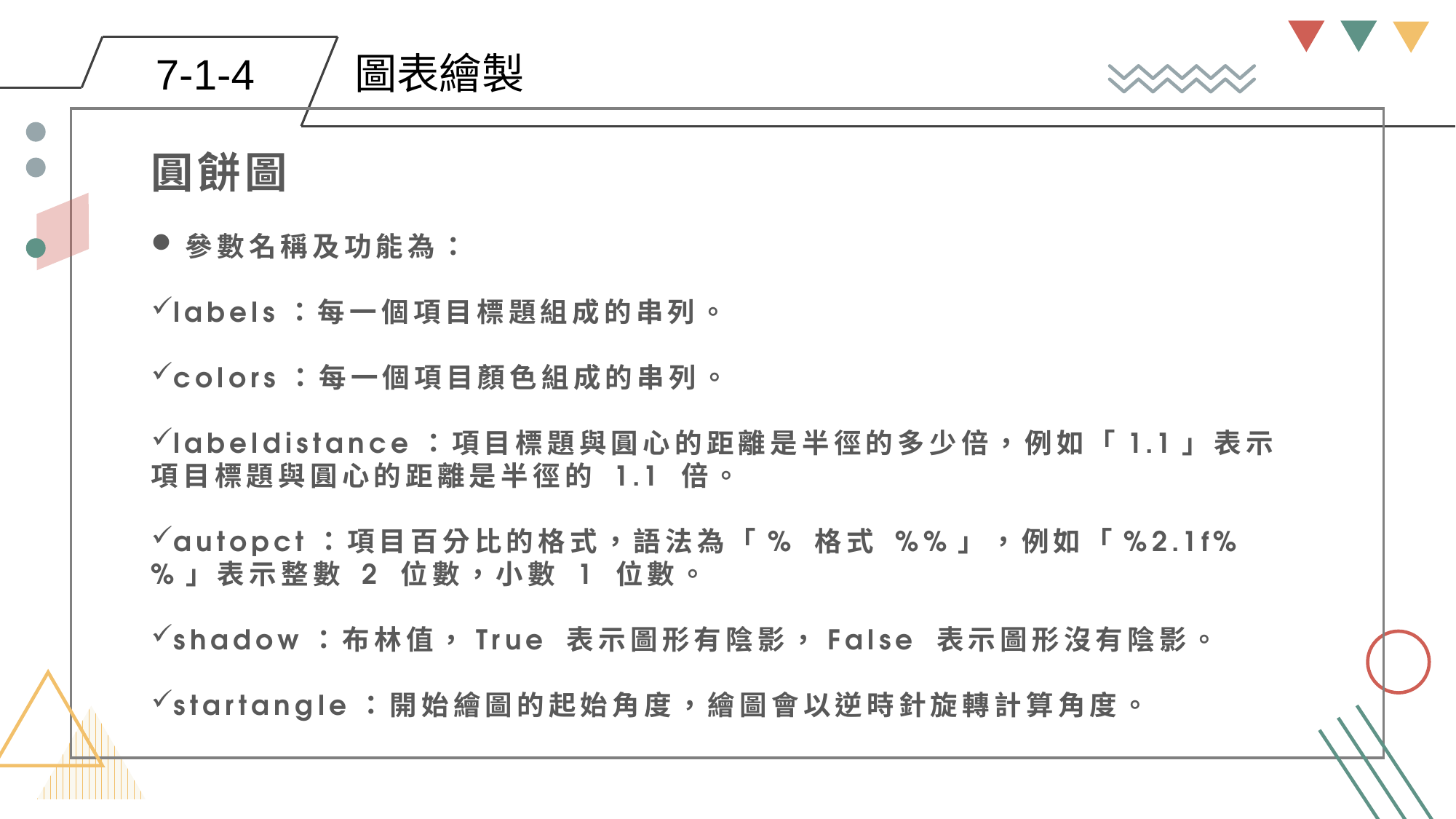

圖表繪製
7-1-4

圓餅圖

參數名稱及功能為：

labels：每一個項目標題組成的串列。

colors：每一個項目顏色組成的串列。

labeldistance：項目標題與圓心的距離是半徑的多少倍，例如「1.1」表示項目標題與圓心的距離是半徑的 1.1 倍。

autopct：項目百分比的格式，語法為「% 格式 %%」，例如「%2.1f%%」表示整數 2 位數，小數 1 位數。

shadow：布林值，True 表示圖形有陰影，False 表示圖形沒有陰影。

startangle：開始繪圖的起始角度，繪圖會以逆時針旋轉計算角度。